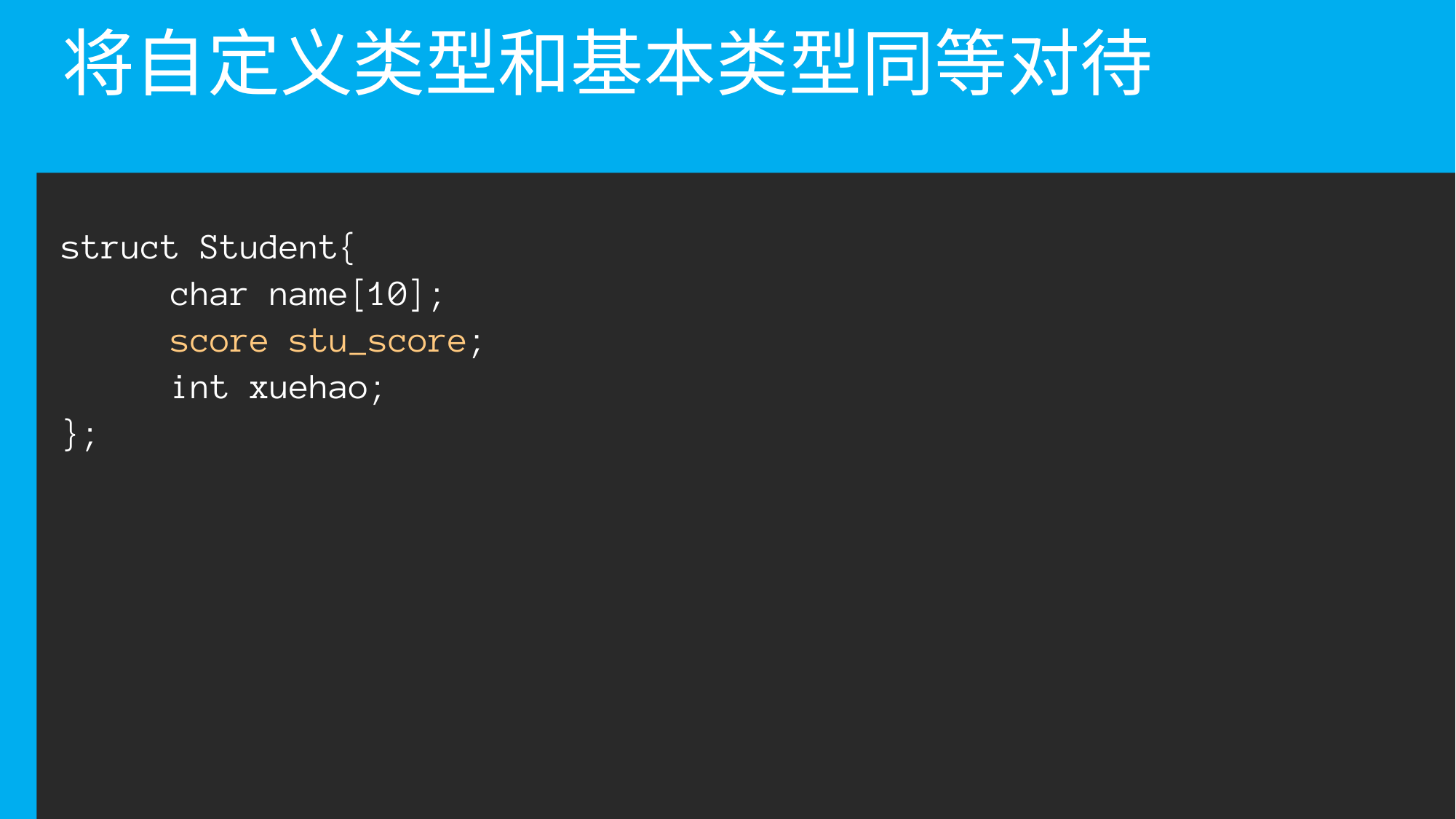

# 将自定义类型和基本类型同等对待
struct Student{
	char name[10];
	score stu_score;
	int xuehao;
};